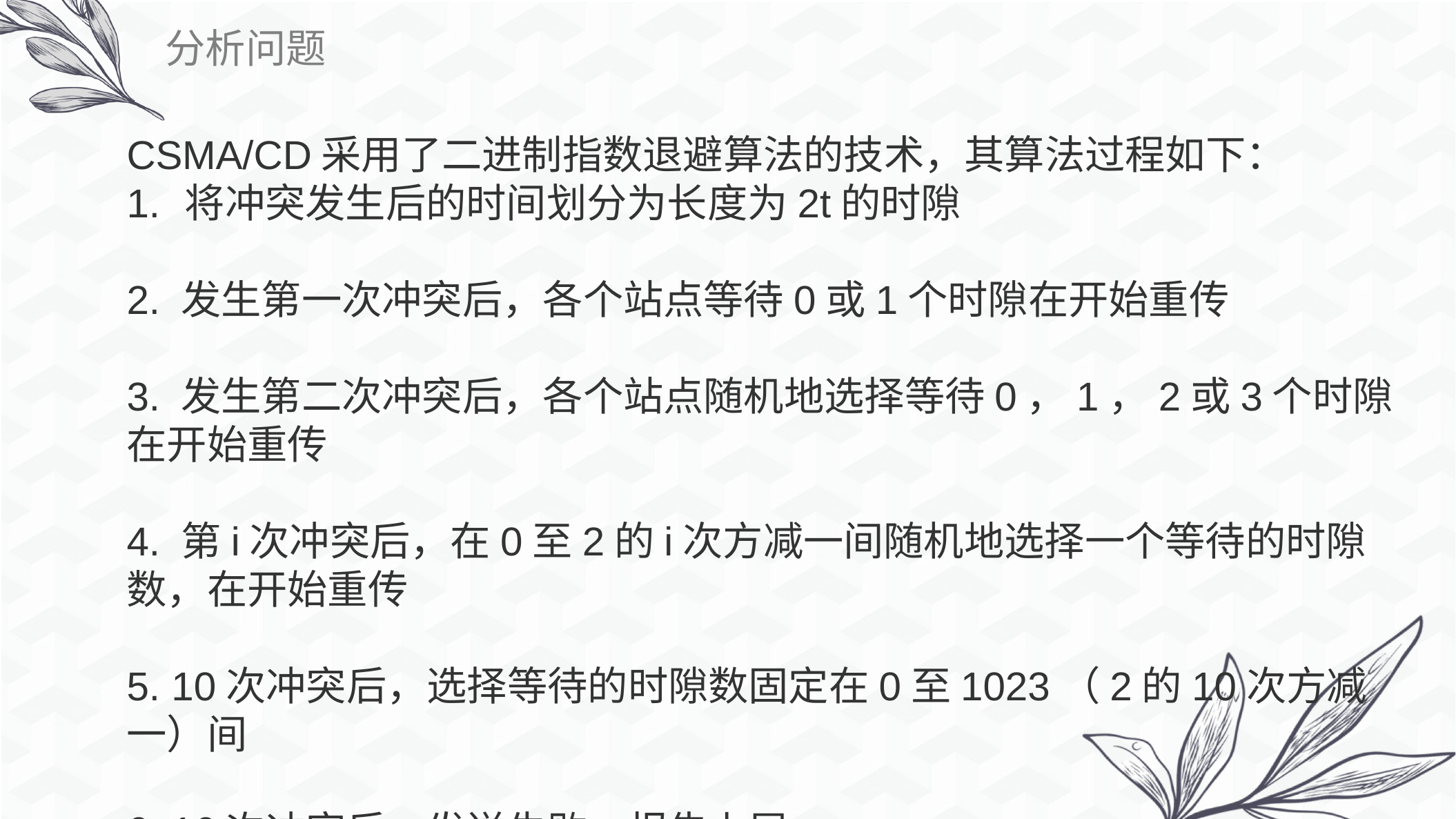

分析问题
CSMA/CD采用了二进制指数退避算法的技术，其算法过程如下：
将冲突发生后的时间划分为长度为2t的时隙

2. 发生第一次冲突后，各个站点等待0或1个时隙在开始重传

3. 发生第二次冲突后，各个站点随机地选择等待0，1，2或3个时隙在开始重传

4. 第i次冲突后，在0至2的i次方减一间随机地选择一个等待的时隙数，在开始重传

5. 10次冲突后，选择等待的时隙数固定在0至1023（2的10次方减一）间

6. 16次冲突后，发送失败，报告上层。